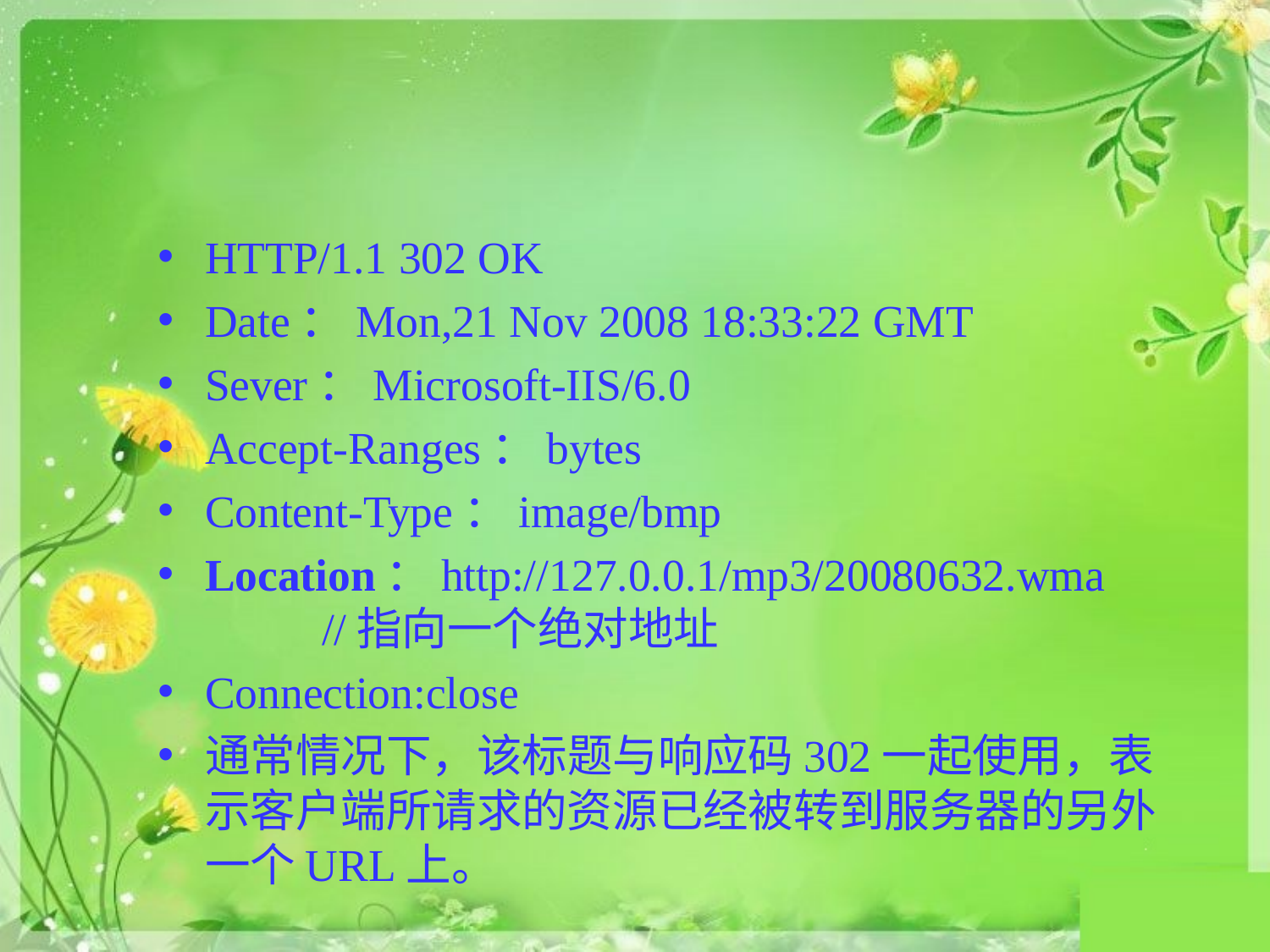

#
HTTP/1.1 302 OK
Date：Mon,21 Nov 2008 18:33:22 GMT
Sever：Microsoft-IIS/6.0
Accept-Ranges：bytes
Content-Type：image/bmp
Location：http://127.0.0.1/mp3/20080632.wma	 		//指向一个绝对地址
Connection:close
通常情况下，该标题与响应码302一起使用，表示客户端所请求的资源已经被转到服务器的另外一个URL上。